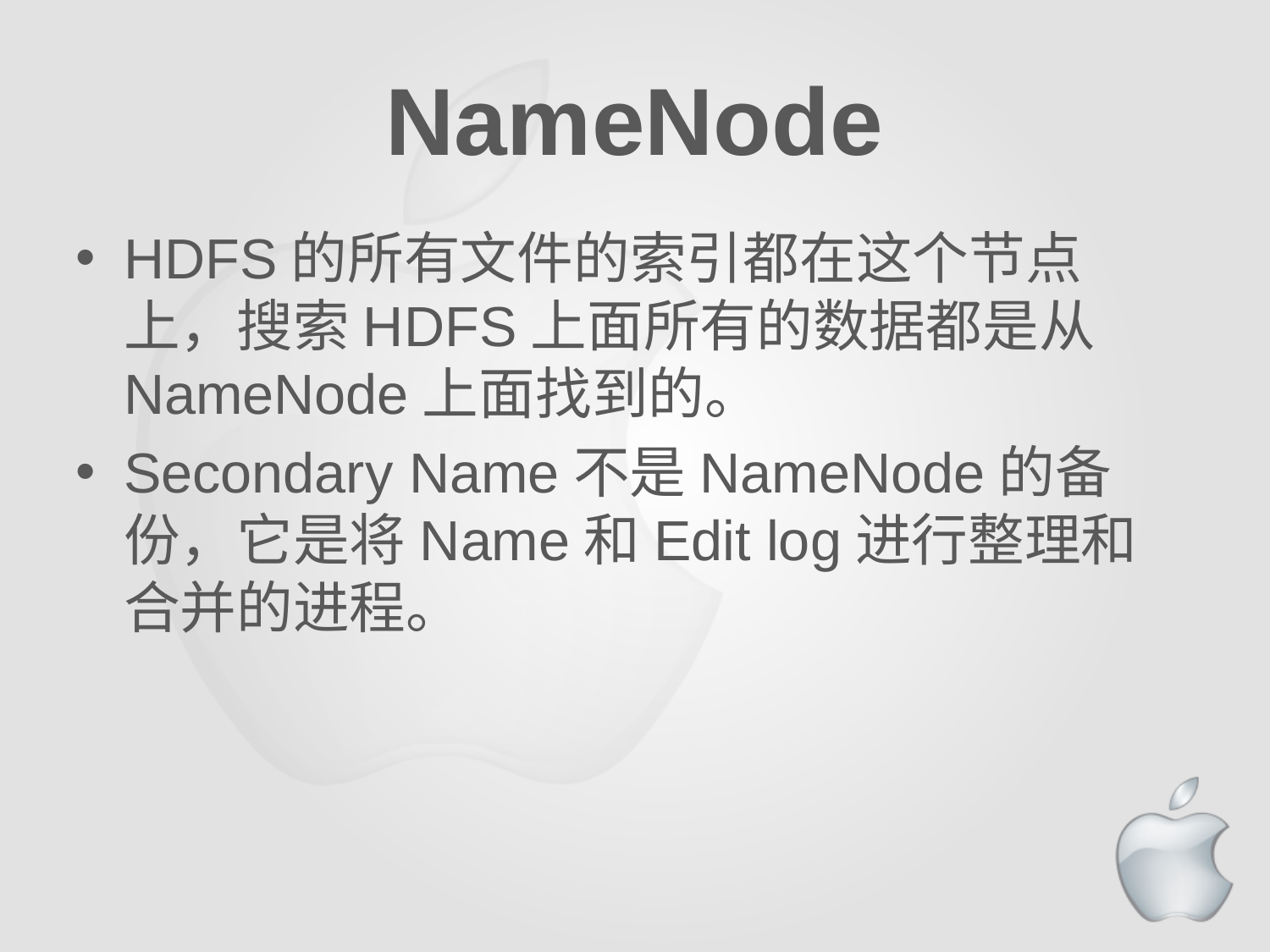

# NameNode
HDFS的所有文件的索引都在这个节点上，搜索HDFS上面所有的数据都是从NameNode上面找到的。
Secondary Name不是NameNode的备份，它是将Name和Edit log进行整理和合并的进程。